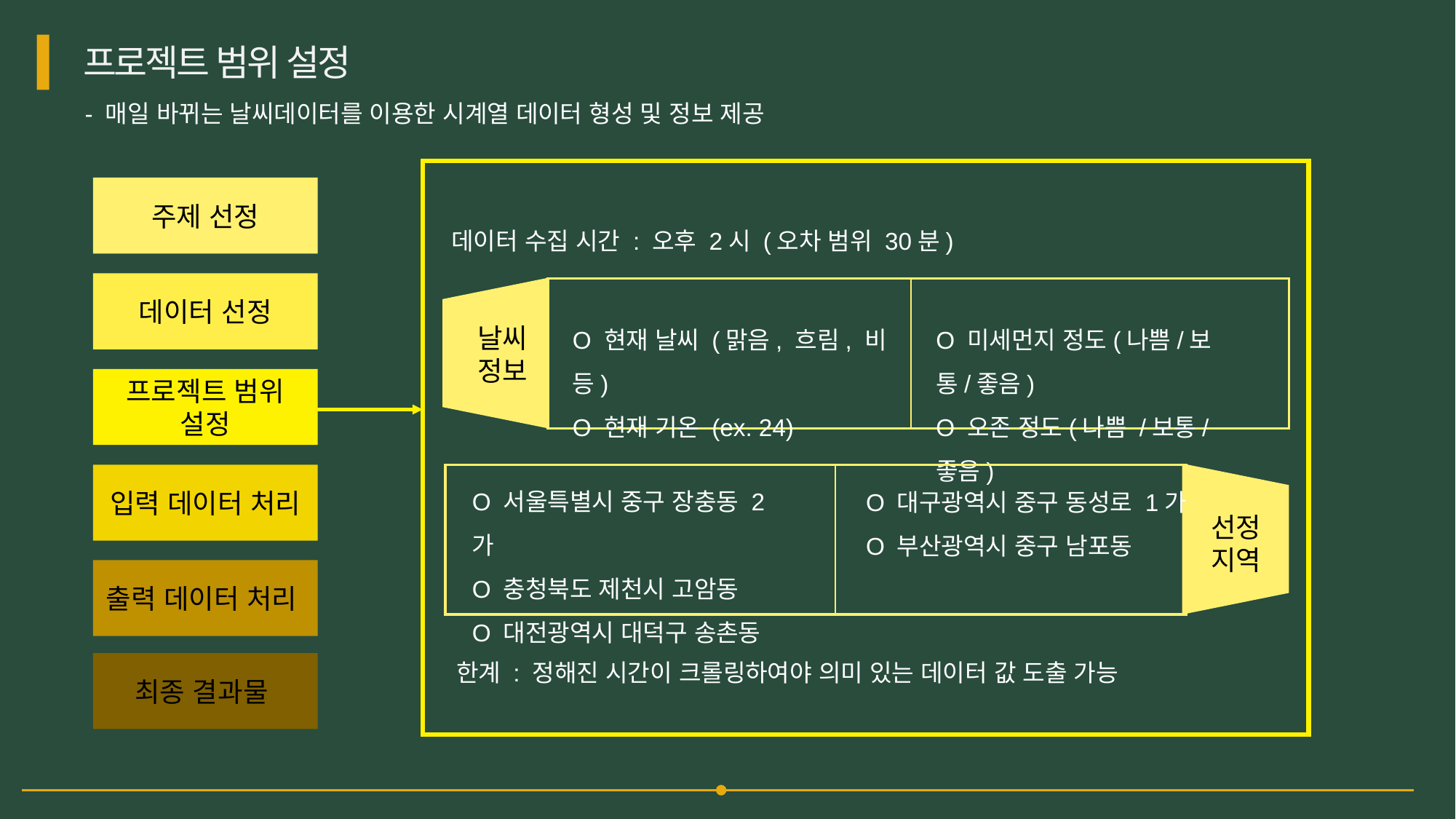

프로젝트 범위 설정
- 매일 바뀌는 날씨데이터를 이용한 시계열 데이터 형성 및 정보 제공

주제 선정
데이터 수집 시간 : 오후 2시 (오차 범위 30분)
데이터 선정

O 현재 날씨 (맑음, 흐림, 비 등)
O 현재 기온 (ex. 24)
O 미세먼지 정도(나쁨/보통/좋음)
O 오존 정도(나쁨 /보통/좋음)
날씨
정보
프로젝트 범위 설정

입력 데이터 처리
O 서울특별시 중구 장충동 2가
O 충청북도 제천시 고암동
O 대전광역시 대덕구 송촌동
O 대구광역시 중구 동성로 1가
O 부산광역시 중구 남포동

선정
지역
출력 데이터 처리
한계 : 정해진 시간이 크롤링하여야 의미 있는 데이터 값 도출 가능
최종 결과물